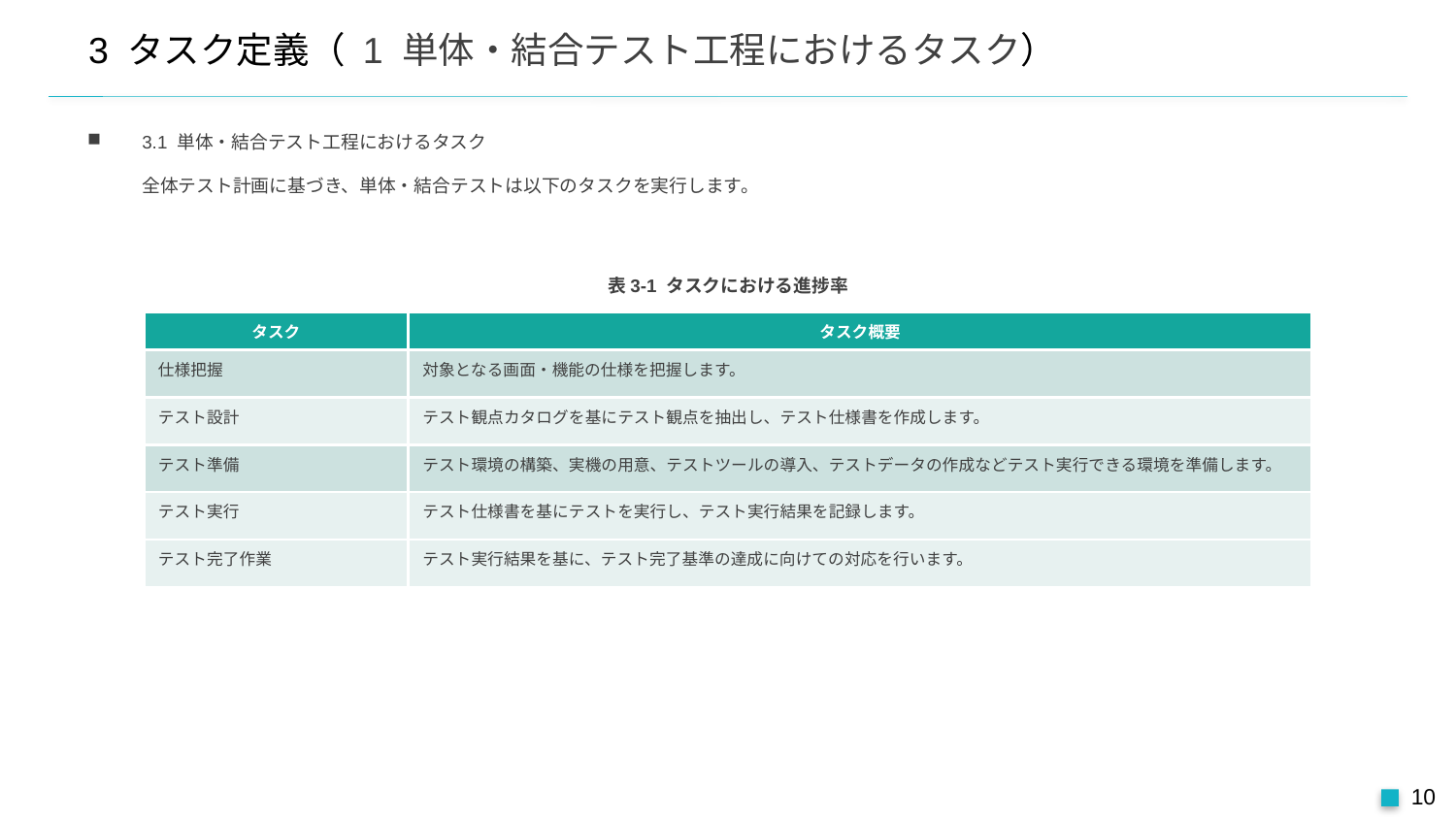

# 3 タスク定義（ 1 単体・結合テスト工程におけるタスク）
3.1 単体・結合テスト工程におけるタスク
全体テスト計画に基づき、単体・結合テストは以下のタスクを実行します。
表3-1 タスクにおける進捗率
| タスク​ | タスク概要​ |
| --- | --- |
| 仕様把握​ | 対象となる画面・機能の仕様を把握します。​ |
| テスト設計​ | テスト観点カタログを基にテスト観点を抽出し、テスト仕様書を作成します。​ |
| テスト準備​ | テスト環境の構築、実機の用意、テストツールの導入、テストデータの作成などテスト実行できる環境を準備します。​ |
| テスト実行​ | テスト仕様書を基にテストを実行し、テスト実行結果を記録します。​ |
| テスト完了作業 | テスト実行結果を基に、テスト完了基準の達成に向けての対応を行います。 |